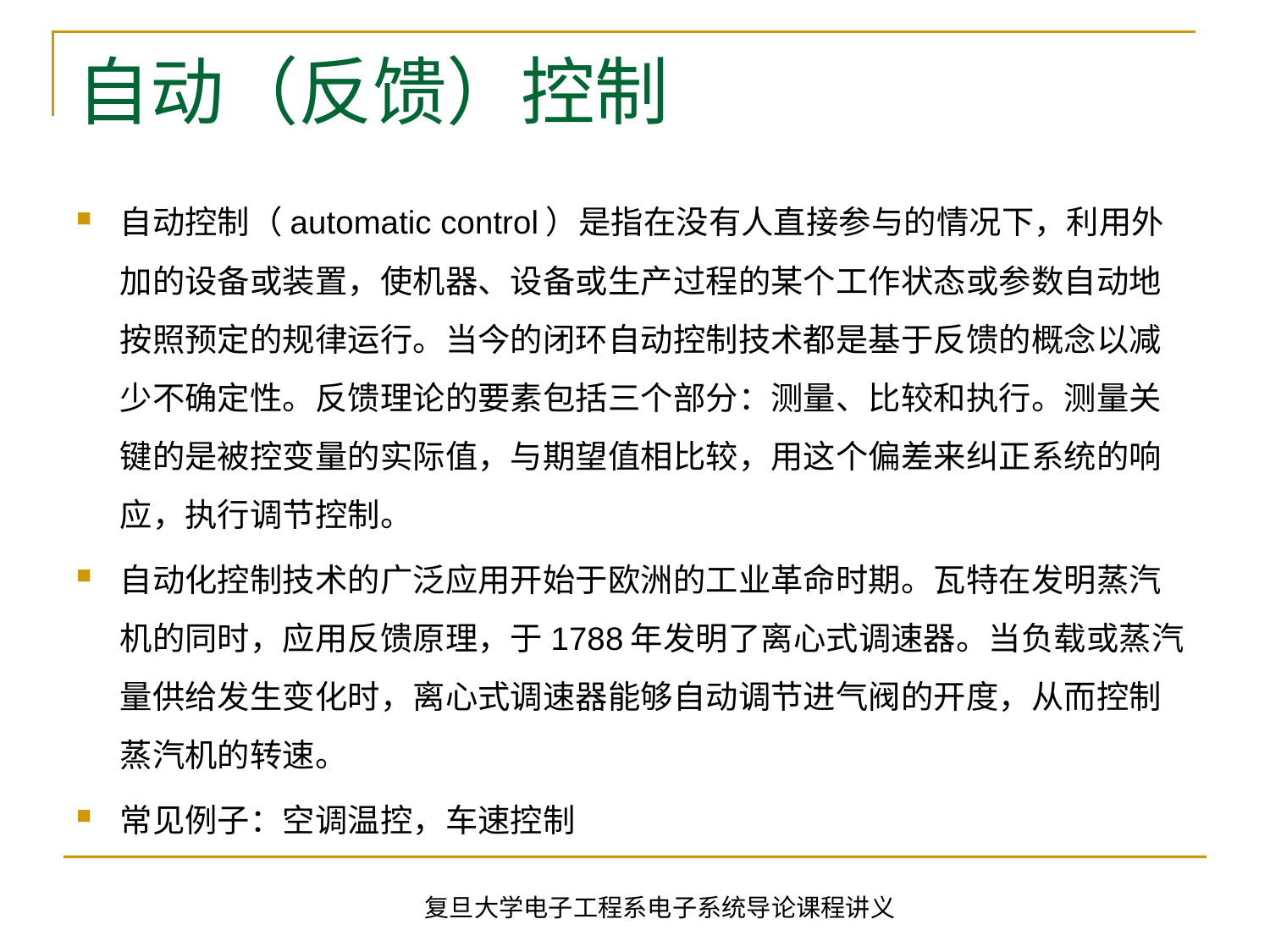

# 自动（反馈）控制
自动控制（automatic control）是指在没有人直接参与的情况下，利用外加的设备或装置，使机器、设备或生产过程的某个工作状态或参数自动地按照预定的规律运行。当今的闭环自动控制技术都是基于反馈的概念以减少不确定性。反馈理论的要素包括三个部分：测量、比较和执行。测量关键的是被控变量的实际值，与期望值相比较，用这个偏差来纠正系统的响应，执行调节控制。
自动化控制技术的广泛应用开始于欧洲的工业革命时期。瓦特在发明蒸汽机的同时，应用反馈原理，于1788年发明了离心式调速器。当负载或蒸汽量供给发生变化时，离心式调速器能够自动调节进气阀的开度，从而控制蒸汽机的转速。
常见例子：空调温控，车速控制